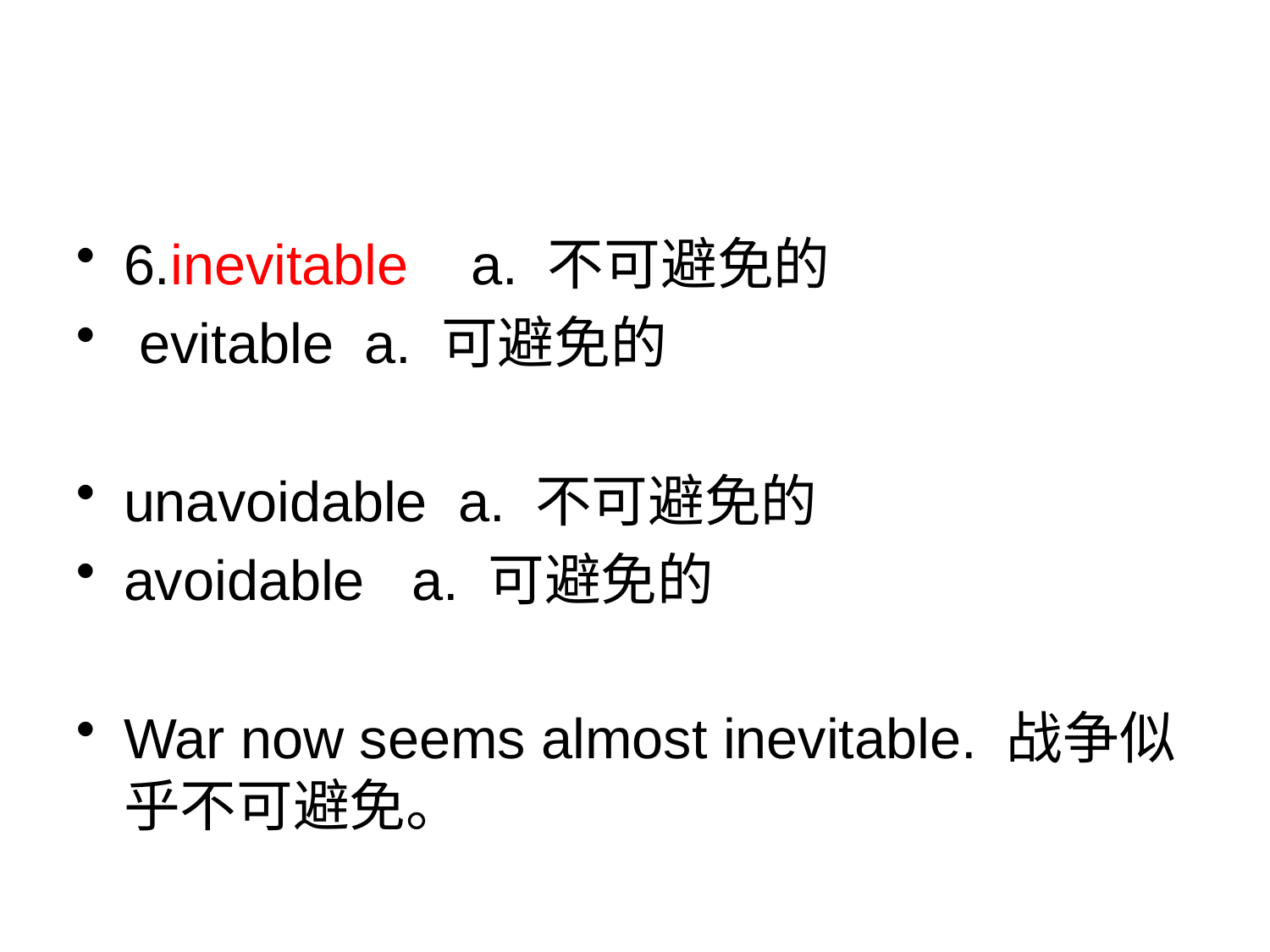

#
6.inevitable    a. 不可避免的
 evitable  a. 可避免的

unavoidable  a. 不可避免的
avoidable   a. 可避免的

War now seems almost inevitable. 战争似乎不可避免。